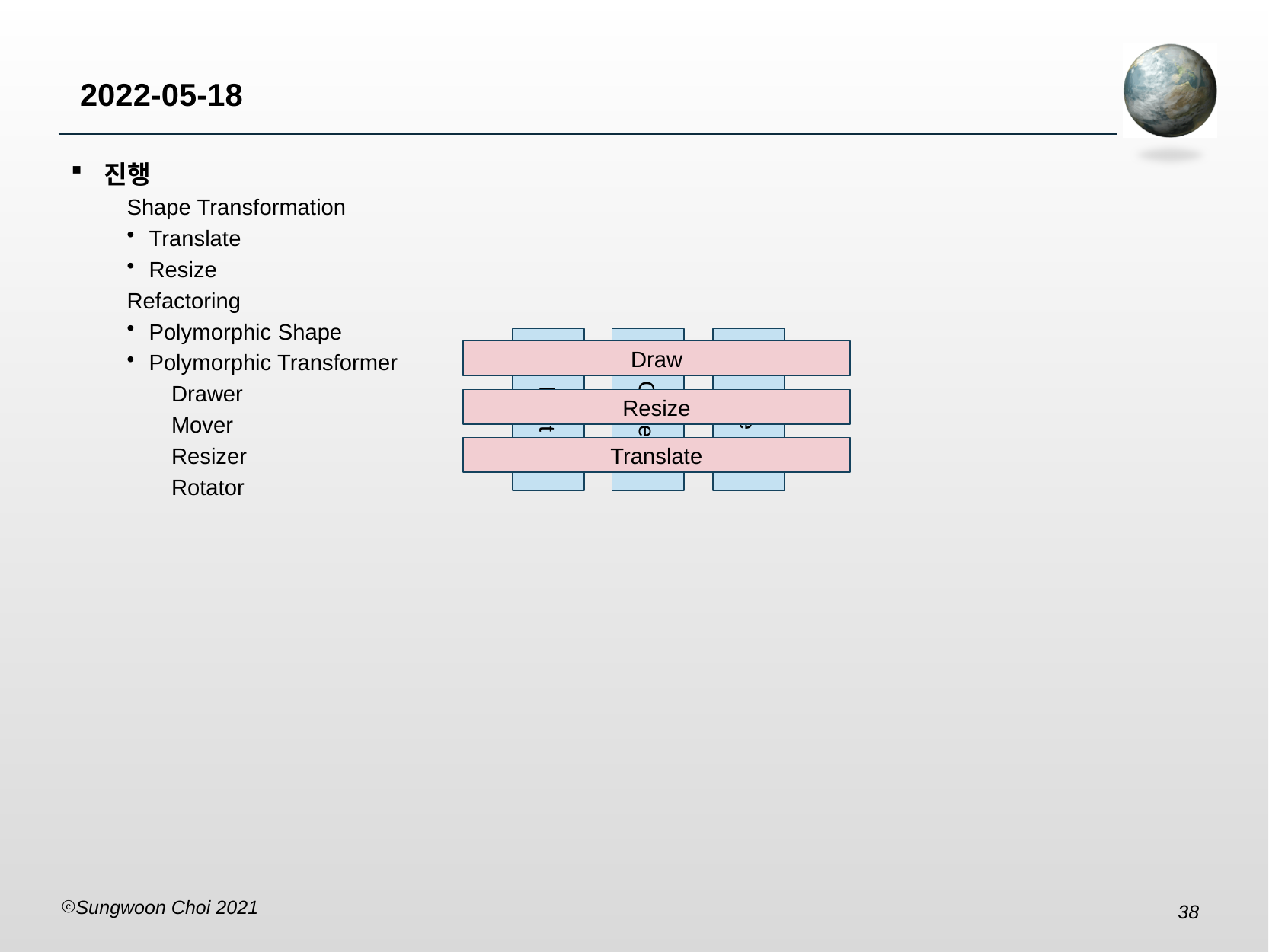

# 2022-05-18
진행
Shape Transformation
Translate
Resize
Refactoring
Polymorphic Shape
Polymorphic Transformer
Drawer
Mover
Resizer
Rotator

Rect
Circle
Line
Draw
Resize
Translate
Sungwoon Choi 2021
38